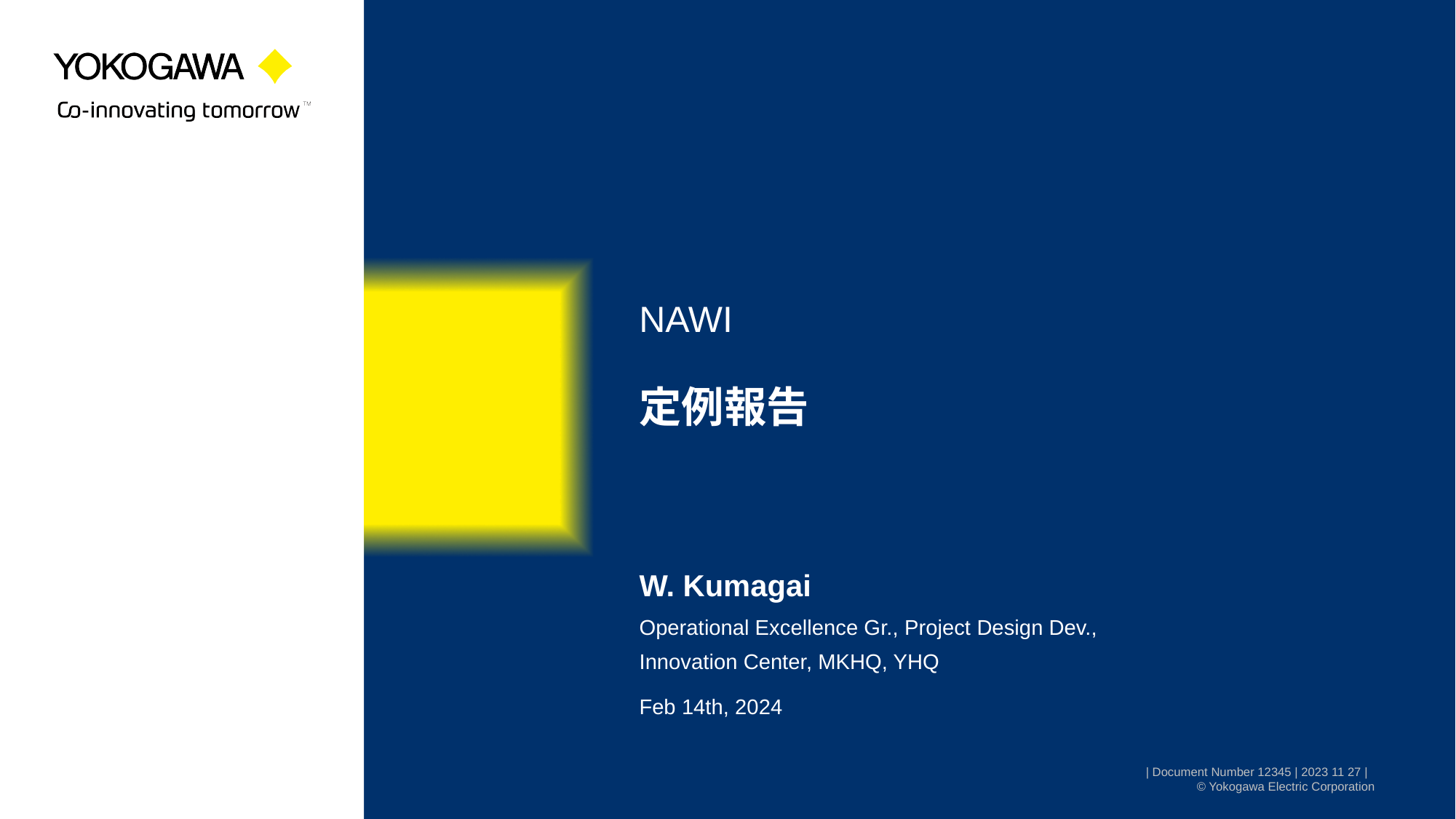

NAWI
# 定例報告
W. Kumagai
Operational Excellence Gr., Project Design Dev.,
Innovation Center, MKHQ, YHQ
Feb 14th, 2024